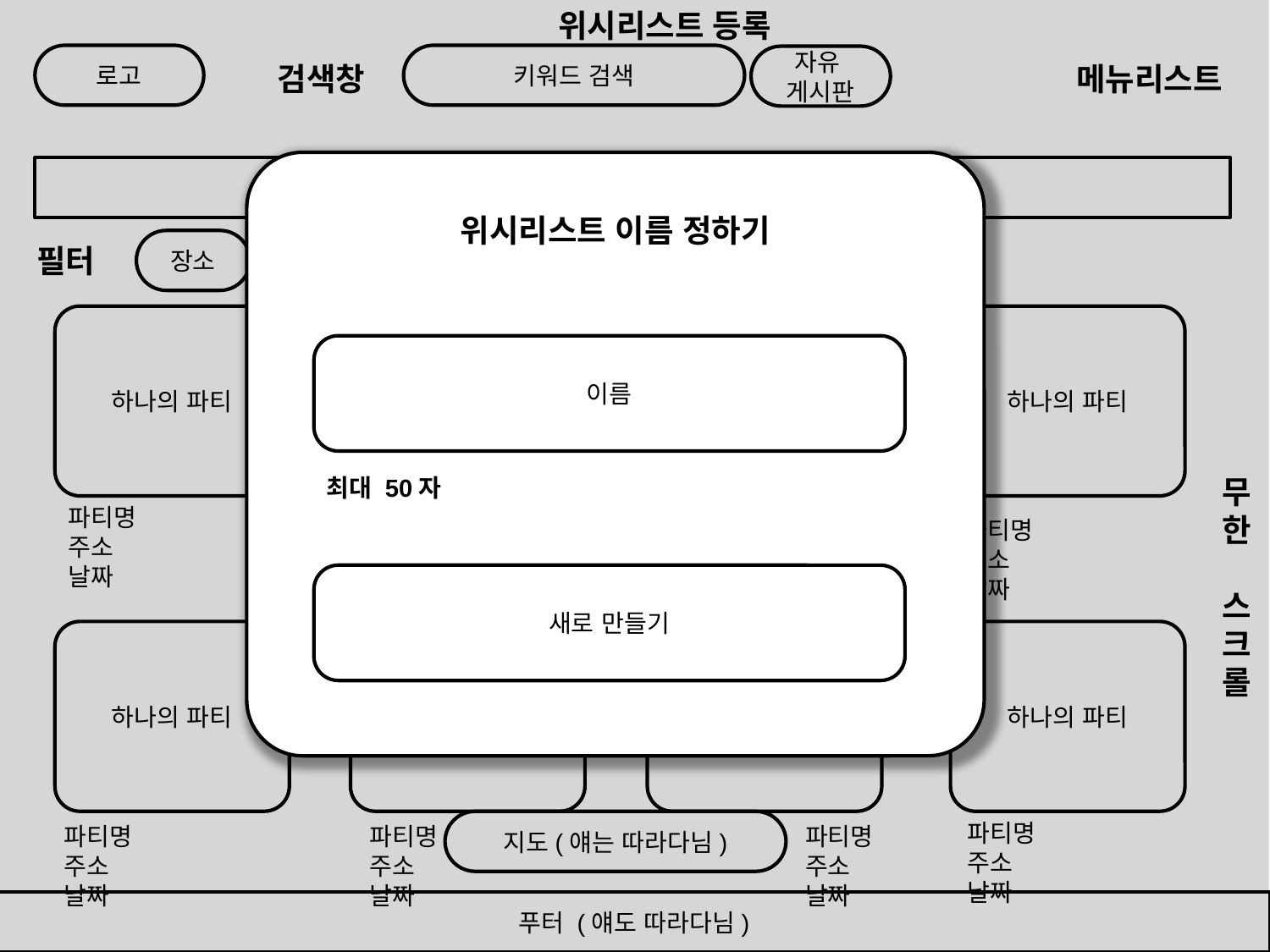

위시리스트 등록

로고
키워드 검색
자유
게시판
검색창
메뉴리스트

카테고리
위시리스트 이름 정하기
장소
일정
주제
필터
하나의 파티
하나의 파티
하나의 파티
하나의 파티
이름
최대 50자
무
한

스
크
롤
파티명
주소
날짜
파티명
주소
날짜
파티명
주소
날짜
파티명
주소
날짜
새로 만들기
하나의 파티
하나의 파티
하나의 파티
하나의 파티
지도(얘는 따라다님)
파티명
주소
날짜
파티명
주소
날짜
파티명
주소
날짜
파티명
주소
날짜
푸터 (얘도 따라다님)